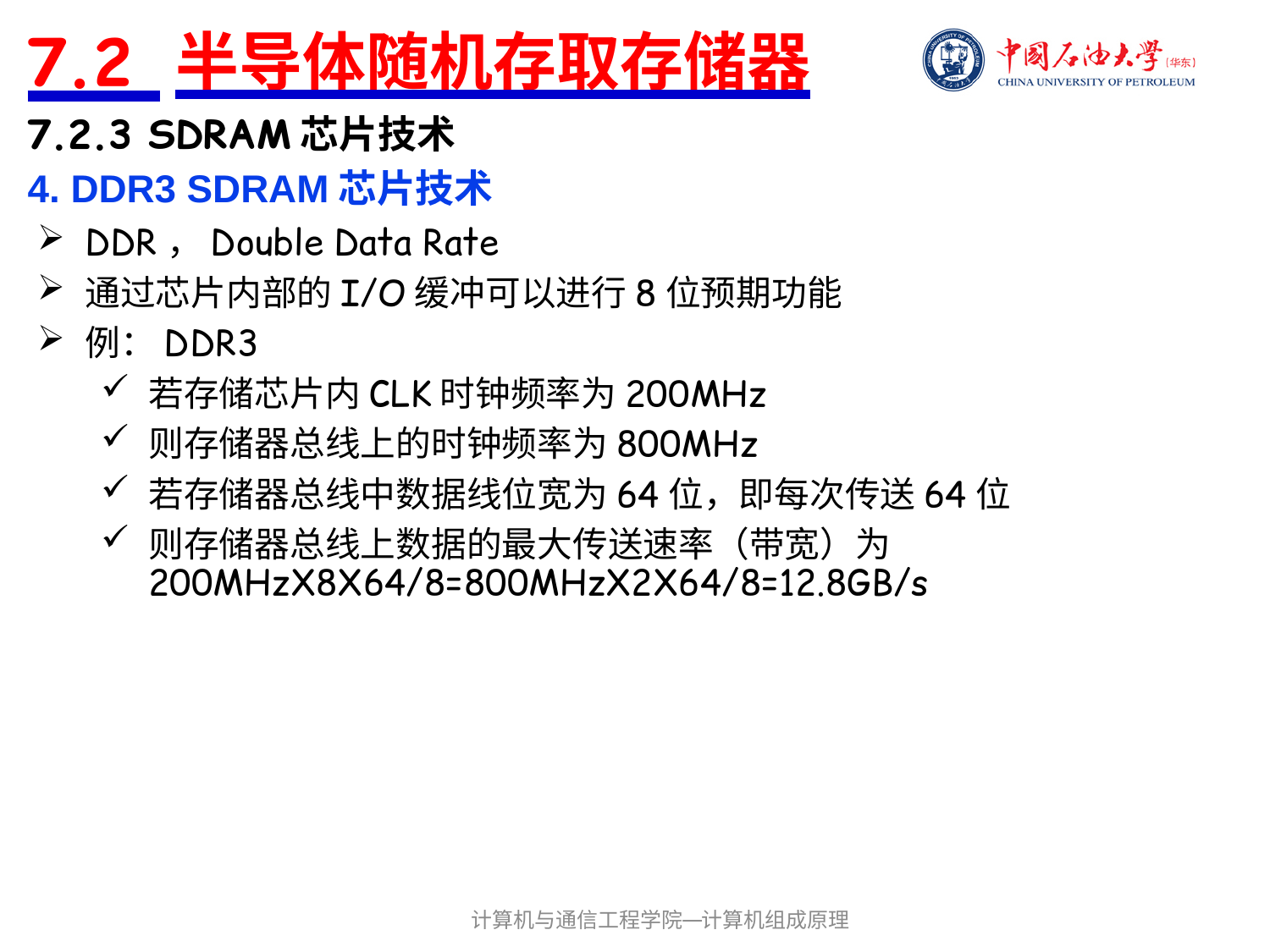

# 7.2 半导体随机存取存储器
7.2.3 SDRAM芯片技术
4. DDR3 SDRAM芯片技术

DDR，Double Data Rate
通过芯片内部的I/O缓冲可以进行8位预期功能
例：DDR3
若存储芯片内CLK时钟频率为200MHz
则存储器总线上的时钟频率为800MHz
若存储器总线中数据线位宽为64位，即每次传送64位
则存储器总线上数据的最大传送速率（带宽）为200MHzX8X64/8=800MHzX2X64/8=12.8GB/s
计算机与通信工程学院—计算机组成原理
32